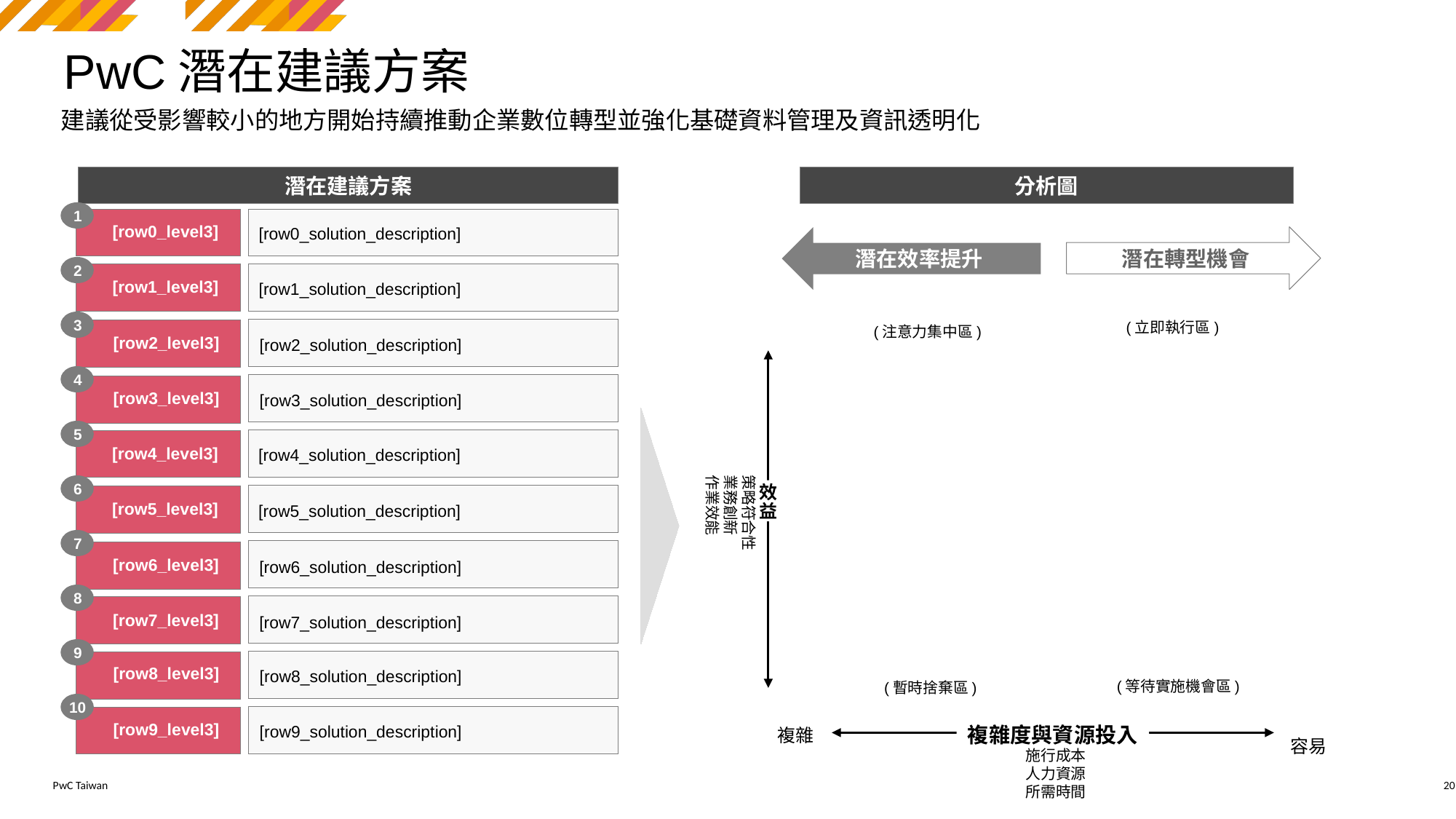

# PwC潛在建議方案
[row0_level3]
[row0_solution_description]
[row1_level3]
[row1_solution_description]

[row2_level3]
[row2_solution_description]
[row3_level3]
[row3_solution_description]
[row4_level3]
[row4_solution_description]
[row5_level3]
[row5_solution_description]
[row6_level3]
[row6_solution_description]
[row7_level3]
[row7_solution_description]
[row8_level3]
[row8_solution_description]
[row9_level3]
[row9_solution_description]
20